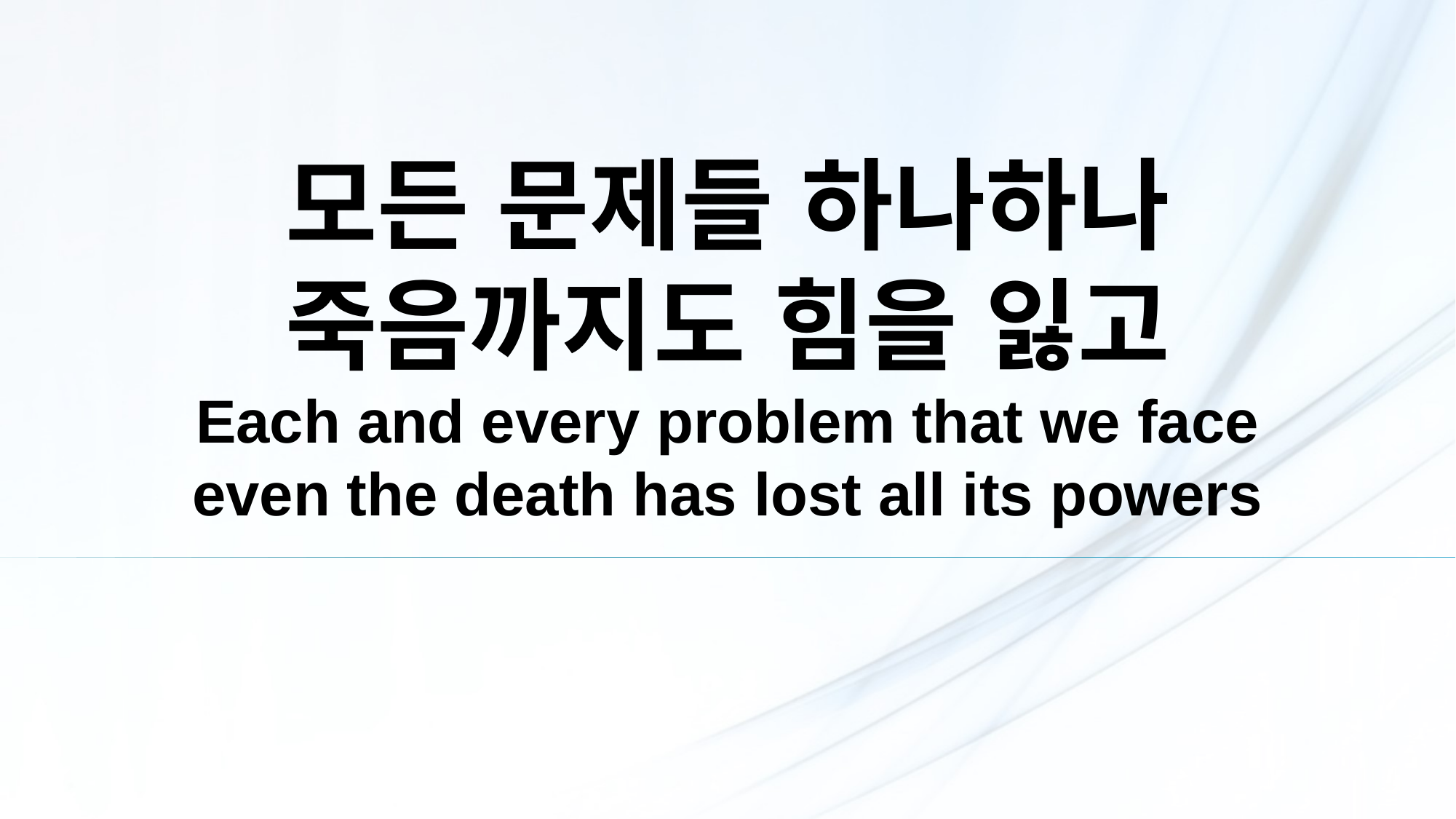

# 모든 문제들 하나하나 죽음까지도 힘을 잃고 Each and every problem that we face even the death has lost all its powers